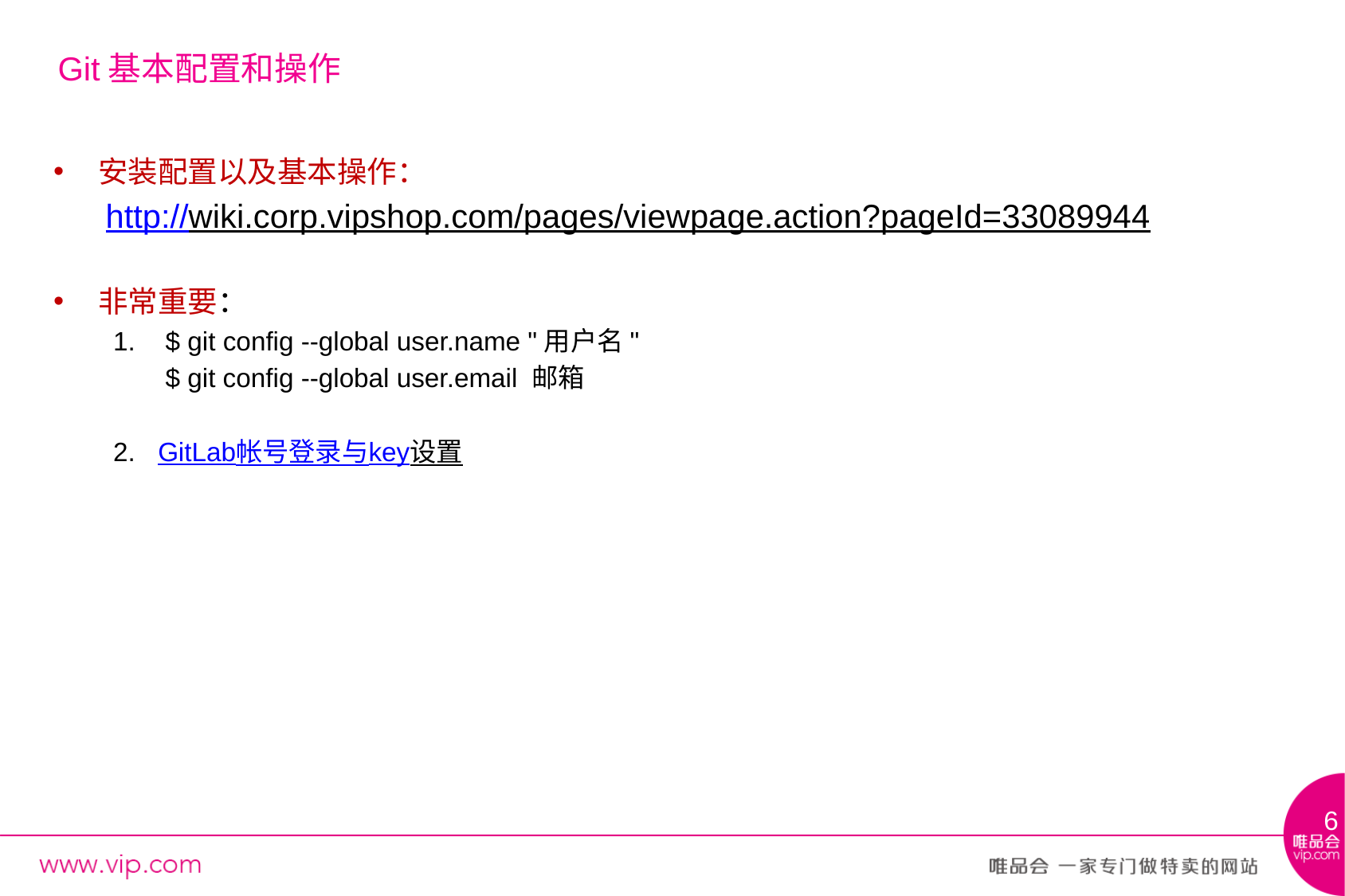

# Git基本配置和操作
安装配置以及基本操作：
http://wiki.corp.vipshop.com/pages/viewpage.action?pageId=33089944

非常重要：
 $ git config --global user.name "用户名"
$ git config --global user.email 邮箱

GitLab帐号登录与key设置